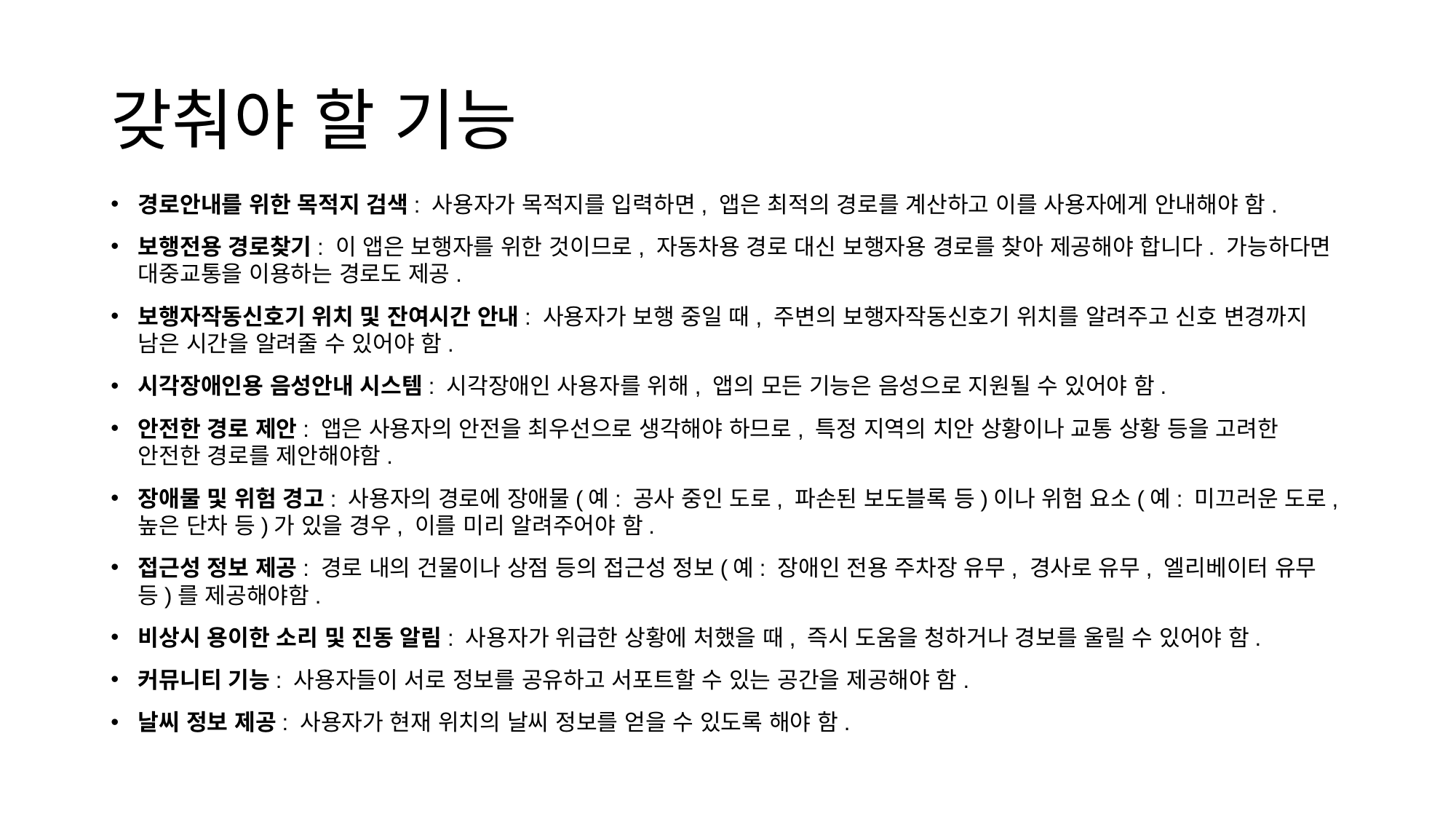

# 갖춰야 할 기능
경로안내를 위한 목적지 검색: 사용자가 목적지를 입력하면, 앱은 최적의 경로를 계산하고 이를 사용자에게 안내해야 함.
보행전용 경로찾기: 이 앱은 보행자를 위한 것이므로, 자동차용 경로 대신 보행자용 경로를 찾아 제공해야 합니다. 가능하다면 대중교통을 이용하는 경로도 제공.
보행자작동신호기 위치 및 잔여시간 안내: 사용자가 보행 중일 때, 주변의 보행자작동신호기 위치를 알려주고 신호 변경까지 남은 시간을 알려줄 수 있어야 함.
시각장애인용 음성안내 시스템: 시각장애인 사용자를 위해, 앱의 모든 기능은 음성으로 지원될 수 있어야 함.
안전한 경로 제안: 앱은 사용자의 안전을 최우선으로 생각해야 하므로, 특정 지역의 치안 상황이나 교통 상황 등을 고려한 안전한 경로를 제안해야함.
장애물 및 위험 경고: 사용자의 경로에 장애물(예: 공사 중인 도로, 파손된 보도블록 등)이나 위험 요소(예: 미끄러운 도로, 높은 단차 등)가 있을 경우, 이를 미리 알려주어야 함.
접근성 정보 제공: 경로 내의 건물이나 상점 등의 접근성 정보(예: 장애인 전용 주차장 유무, 경사로 유무, 엘리베이터 유무 등)를 제공해야함.
비상시 용이한 소리 및 진동 알림: 사용자가 위급한 상황에 처했을 때, 즉시 도움을 청하거나 경보를 울릴 수 있어야 함.
커뮤니티 기능: 사용자들이 서로 정보를 공유하고 서포트할 수 있는 공간을 제공해야 함.
날씨 정보 제공: 사용자가 현재 위치의 날씨 정보를 얻을 수 있도록 해야 함.